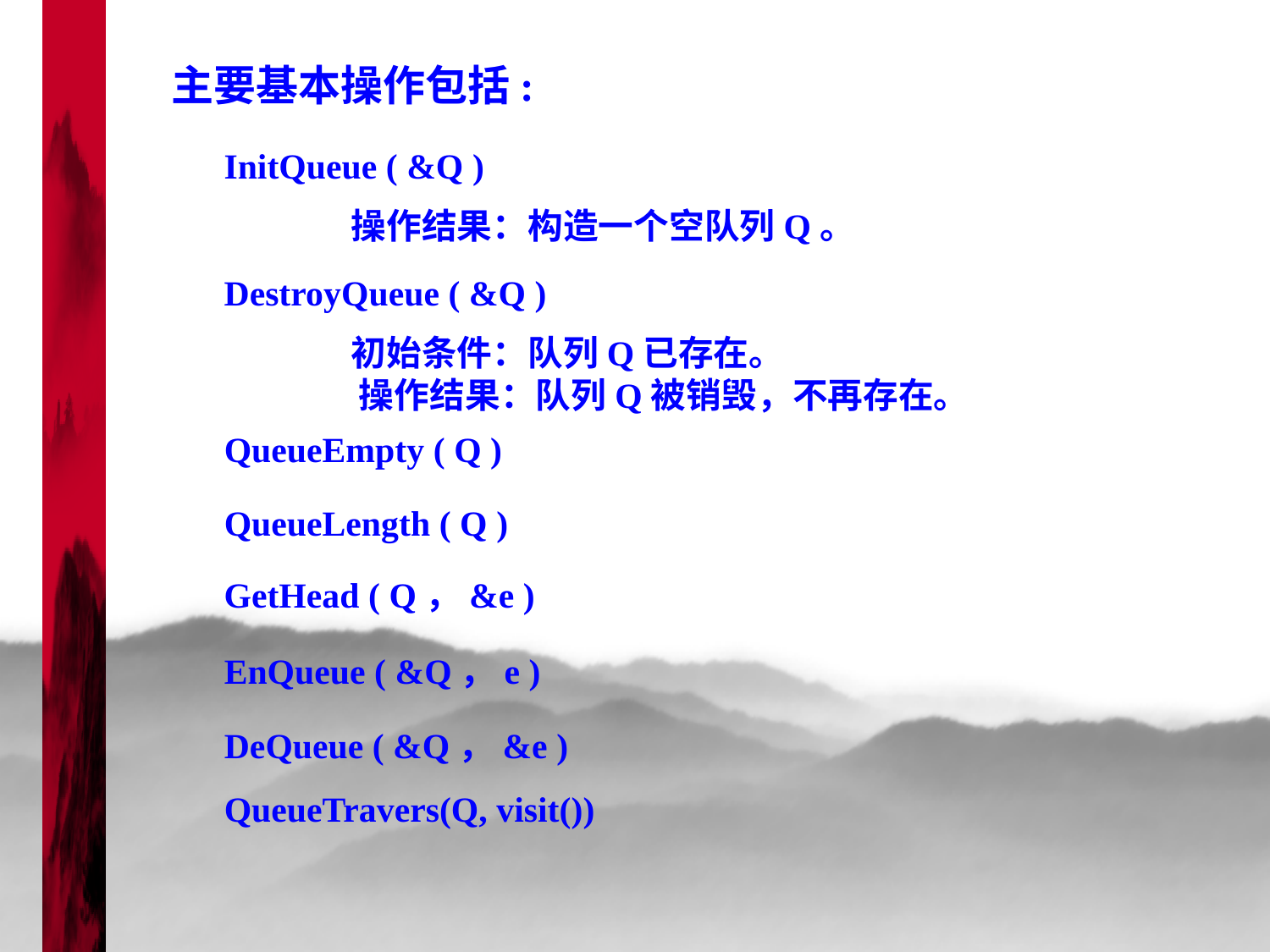

主要基本操作包括:
InitQueue ( &Q )
	操作结果：构造一个空队列Q。
DestroyQueue ( &Q )
	初始条件：队列Q已存在。
	 操作结果：队列Q被销毁，不再存在。
QueueEmpty ( Q )
QueueLength ( Q )
GetHead ( Q，&e )
EnQueue ( &Q，e )
DeQueue ( &Q，&e )
QueueTravers(Q, visit())